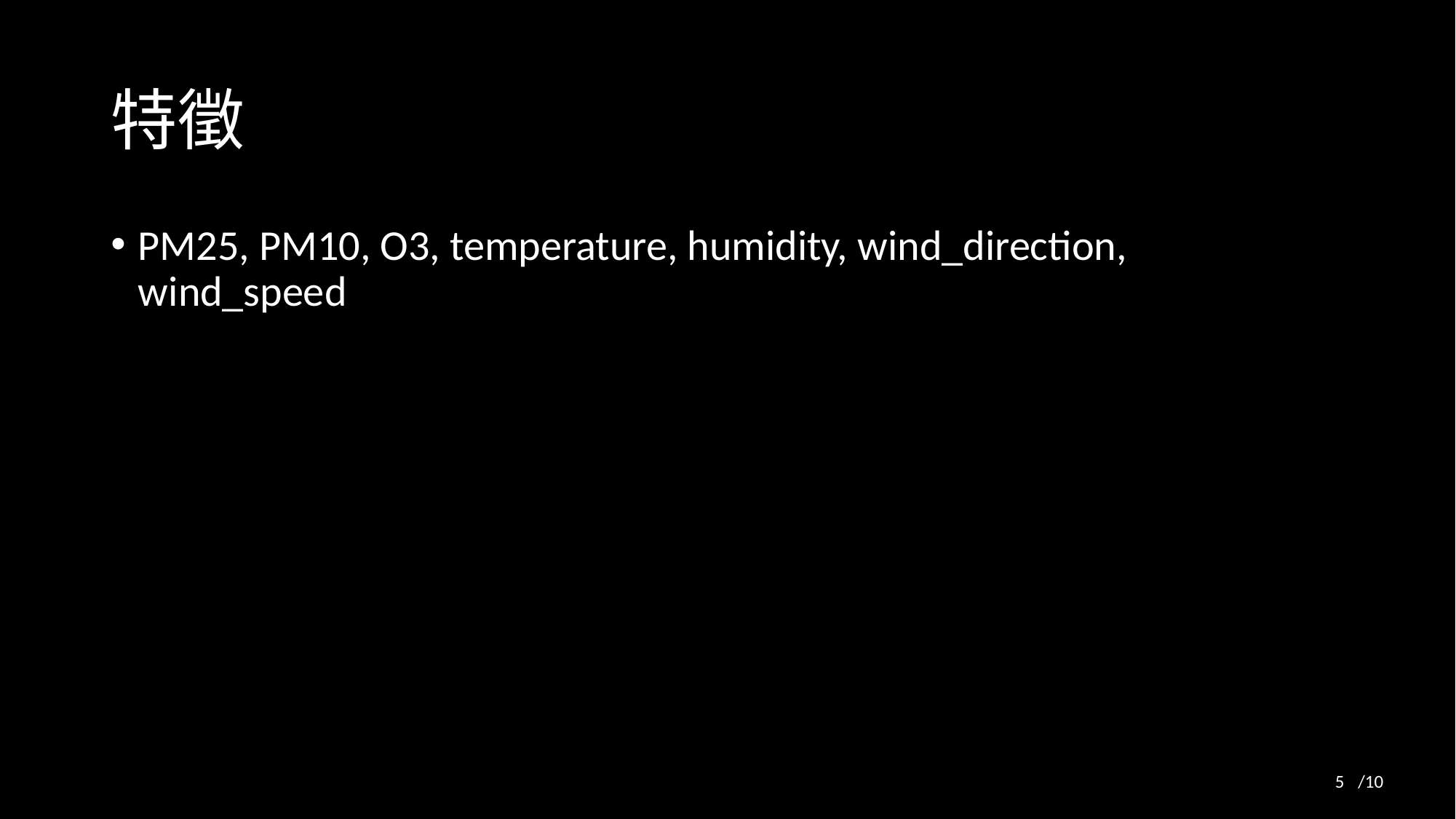

# 特徵
PM25, PM10, O3, temperature, humidity, wind_direction, wind_speed

5
/10